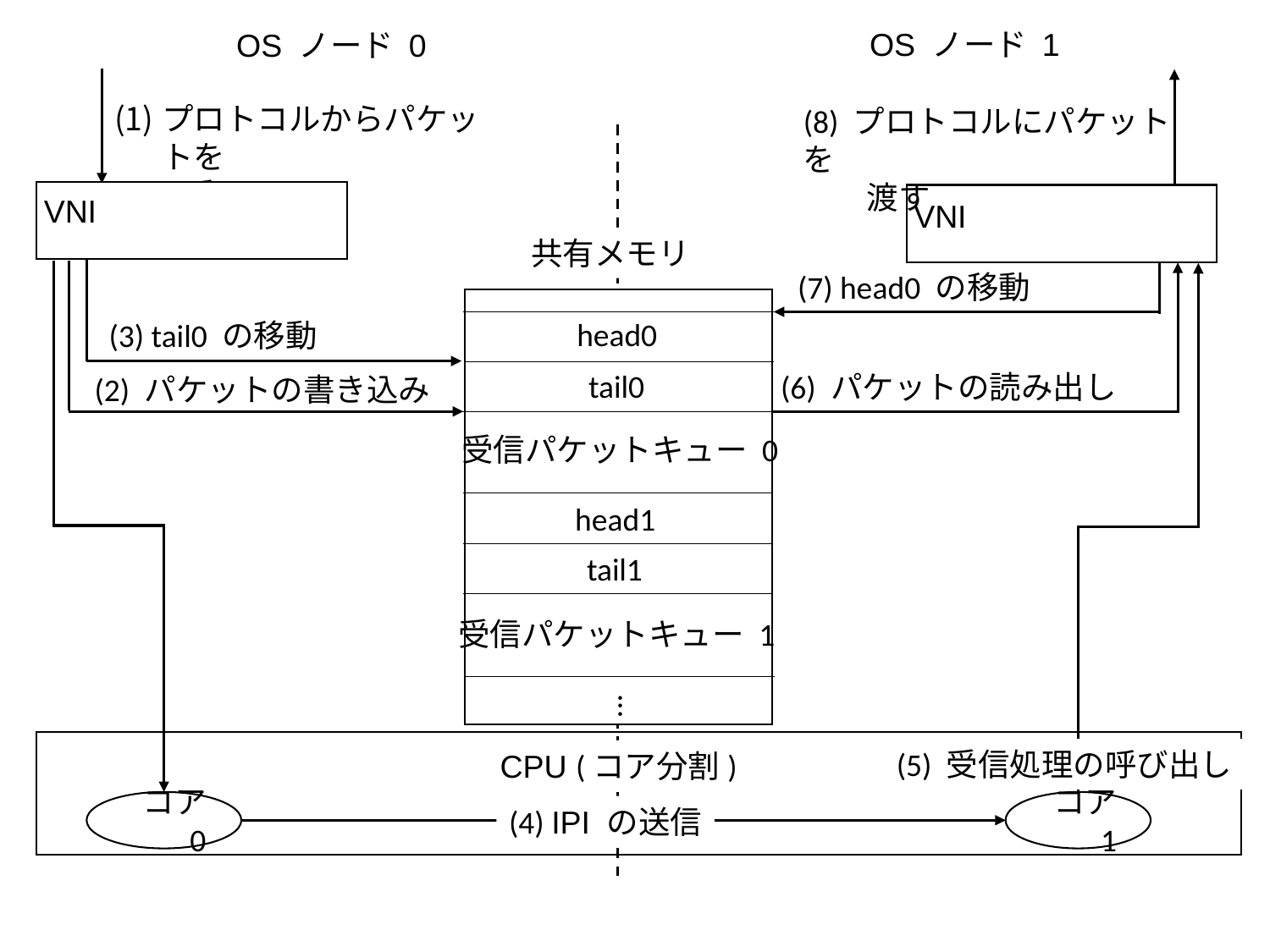

OS ノード 1
OS ノード 0
プロトコルからパケットを
　　 受け取る
(8) プロトコルにパケットを
　　渡す

VNI

VNI
共有メモリ
(7) head0 の移動

head0
(3) tail0 の移動
tail0
(6) パケットの読み出し
(2) パケットの書き込み
受信パケットキュー 0
head1
tail1
受信パケットキュー 1
...

(5) 受信処理の呼び出し
CPU (コア分割)
コア 0
コア 1
(4) IPI の送信